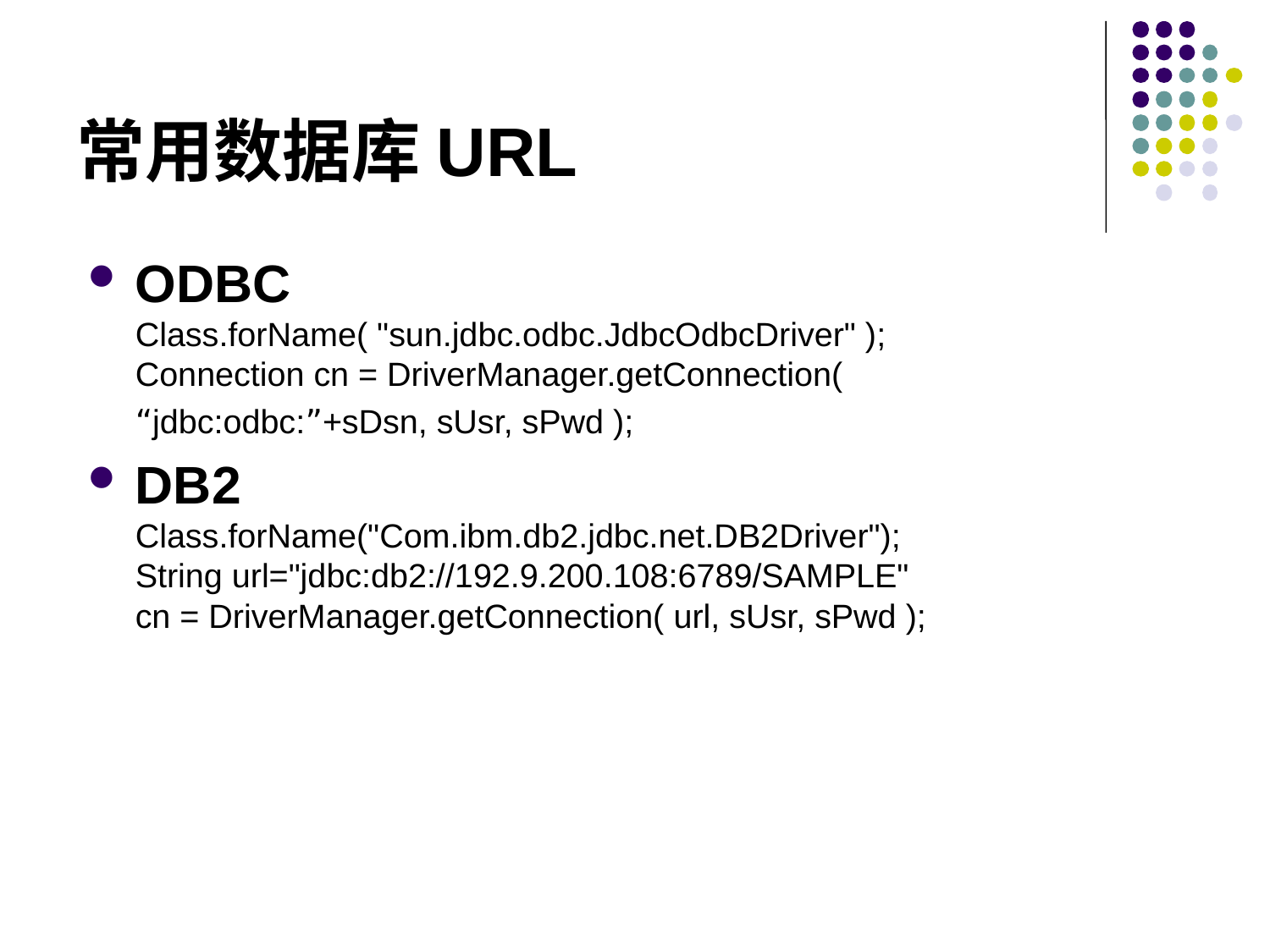

# 常用数据库URL
ODBC
Class.forName( "sun.jdbc.odbc.JdbcOdbcDriver" );
Connection cn = DriverManager.getConnection(
	“jdbc:odbc:”+sDsn, sUsr, sPwd );
DB2
Class.forName("Com.ibm.db2.jdbc.net.DB2Driver");
String url="jdbc:db2://192.9.200.108:6789/SAMPLE"
cn = DriverManager.getConnection( url, sUsr, sPwd );
11